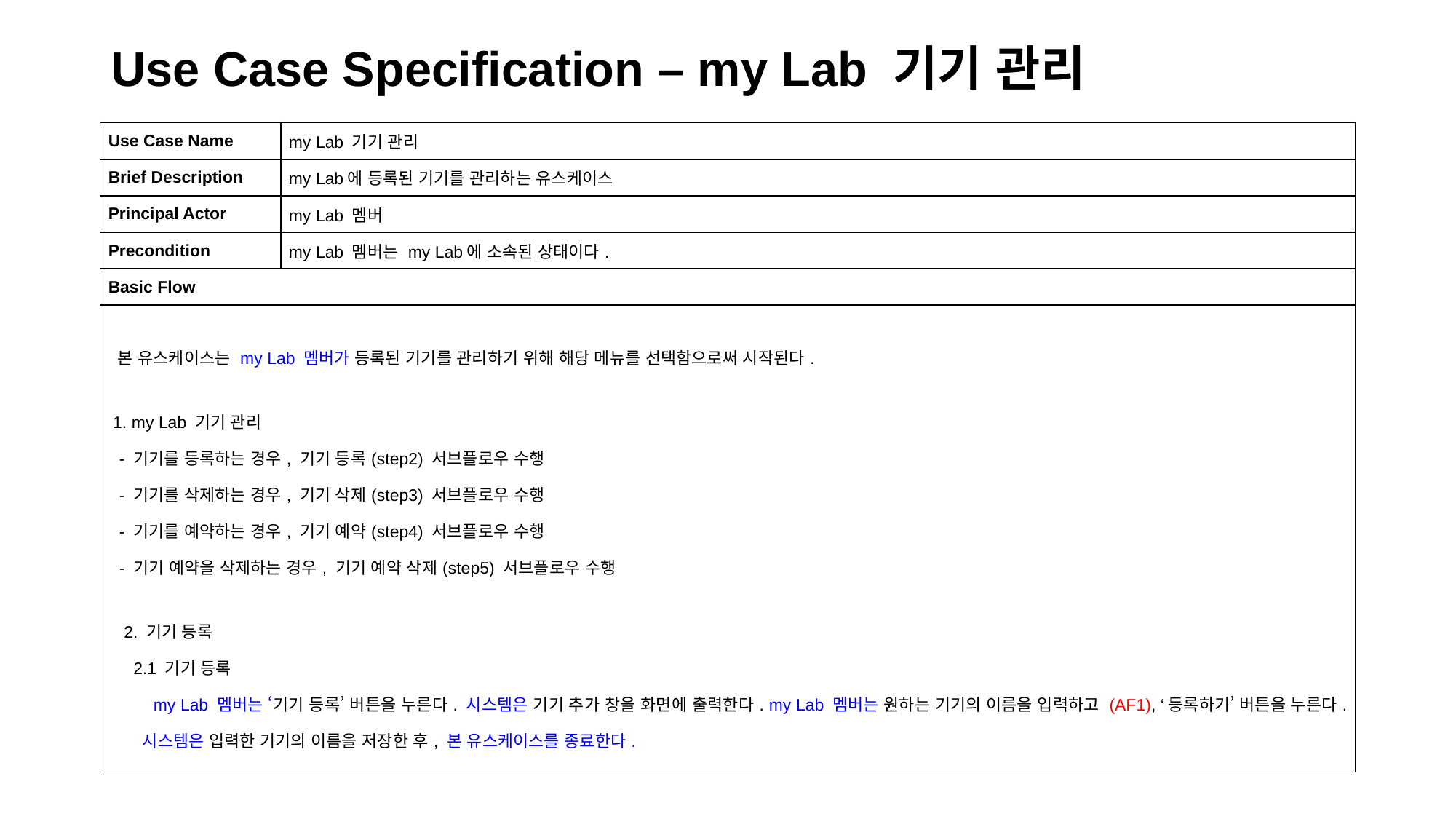

# Use Case Specification – my Lab 기기 관리
| Use Case Name | my Lab 기기 관리 |
| --- | --- |
| Brief Description | my Lab에 등록된 기기를 관리하는 유스케이스 |
| Principal Actor | my Lab 멤버 |
| Precondition | my Lab 멤버는 my Lab에 소속된 상태이다. |
| Basic Flow |  |
| 본 유스케이스는 my Lab 멤버가 등록된 기기를 관리하기 위해 해당 메뉴를 선택함으로써 시작된다.   1. my Lab 기기 관리 - 기기를 등록하는 경우, 기기 등록(step2) 서브플로우 수행 - 기기를 삭제하는 경우, 기기 삭제(step3) 서브플로우 수행 - 기기를 예약하는 경우, 기기 예약(step4) 서브플로우 수행 - 기기 예약을 삭제하는 경우, 기기 예약 삭제(step5) 서브플로우 수행 2. 기기 등록 2.1 기기 등록 my Lab 멤버는 ‘기기 등록’ 버튼을 누른다. 시스템은 기기 추가 창을 화면에 출력한다. my Lab 멤버는 원하는 기기의 이름을 입력하고 (AF1), ‘등록하기’ 버튼을 누른다. 시스템은 입력한 기기의 이름을 저장한 후, 본 유스케이스를 종료한다. |  |